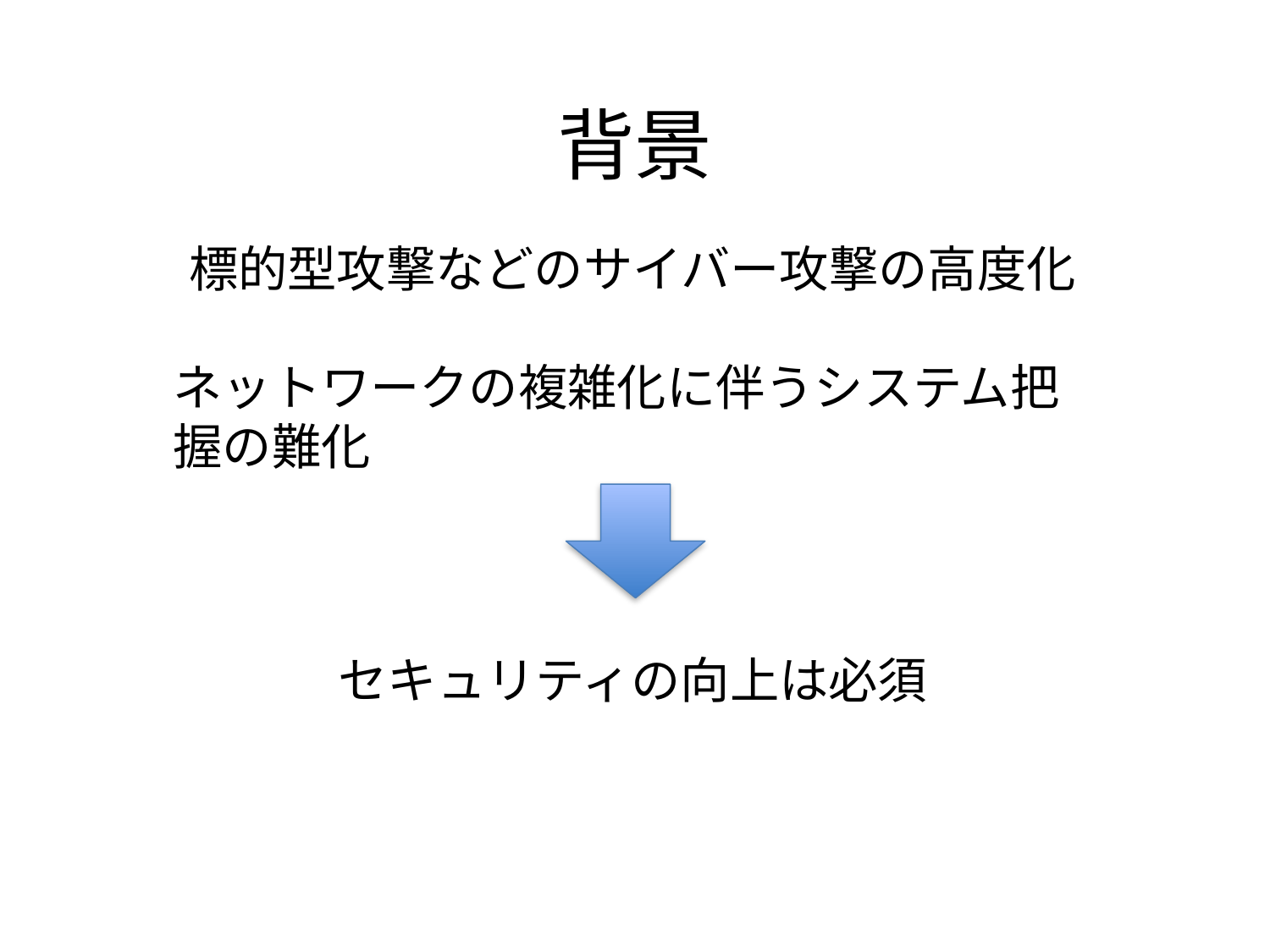

背景
標的型攻撃などのサイバー攻撃の高度化

ネットワークの複雑化に伴うシステム把握の難化

セキュリティの向上は必須